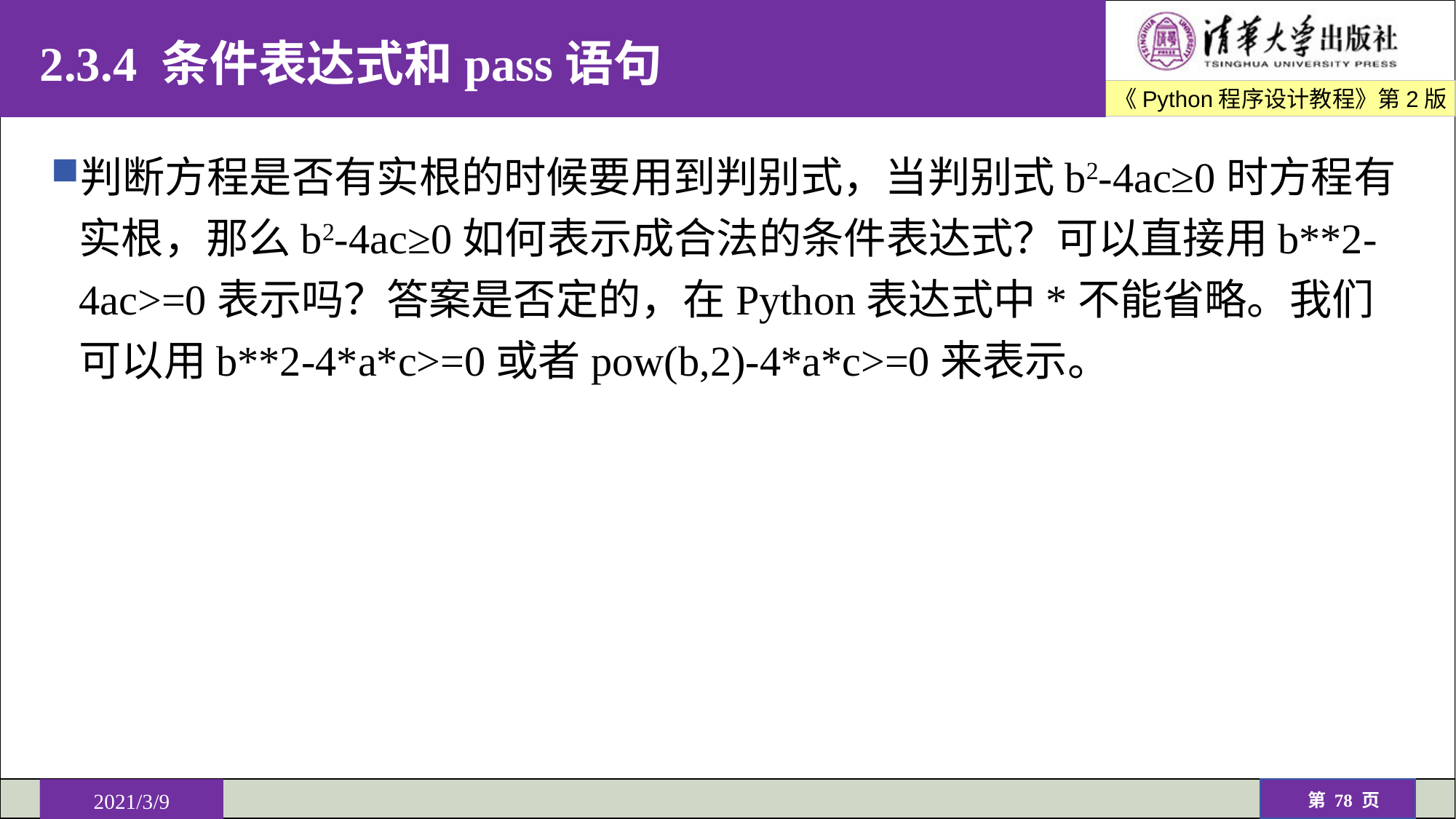

# 2.3.4 条件表达式和pass语句
判断方程是否有实根的时候要用到判别式，当判别式b2-4ac≥0时方程有实根，那么b2-4ac≥0如何表示成合法的条件表达式？可以直接用b**2-4ac>=0表示吗？答案是否定的，在Python表达式中*不能省略。我们可以用b**2-4*a*c>=0或者pow(b,2)-4*a*c>=0来表示。